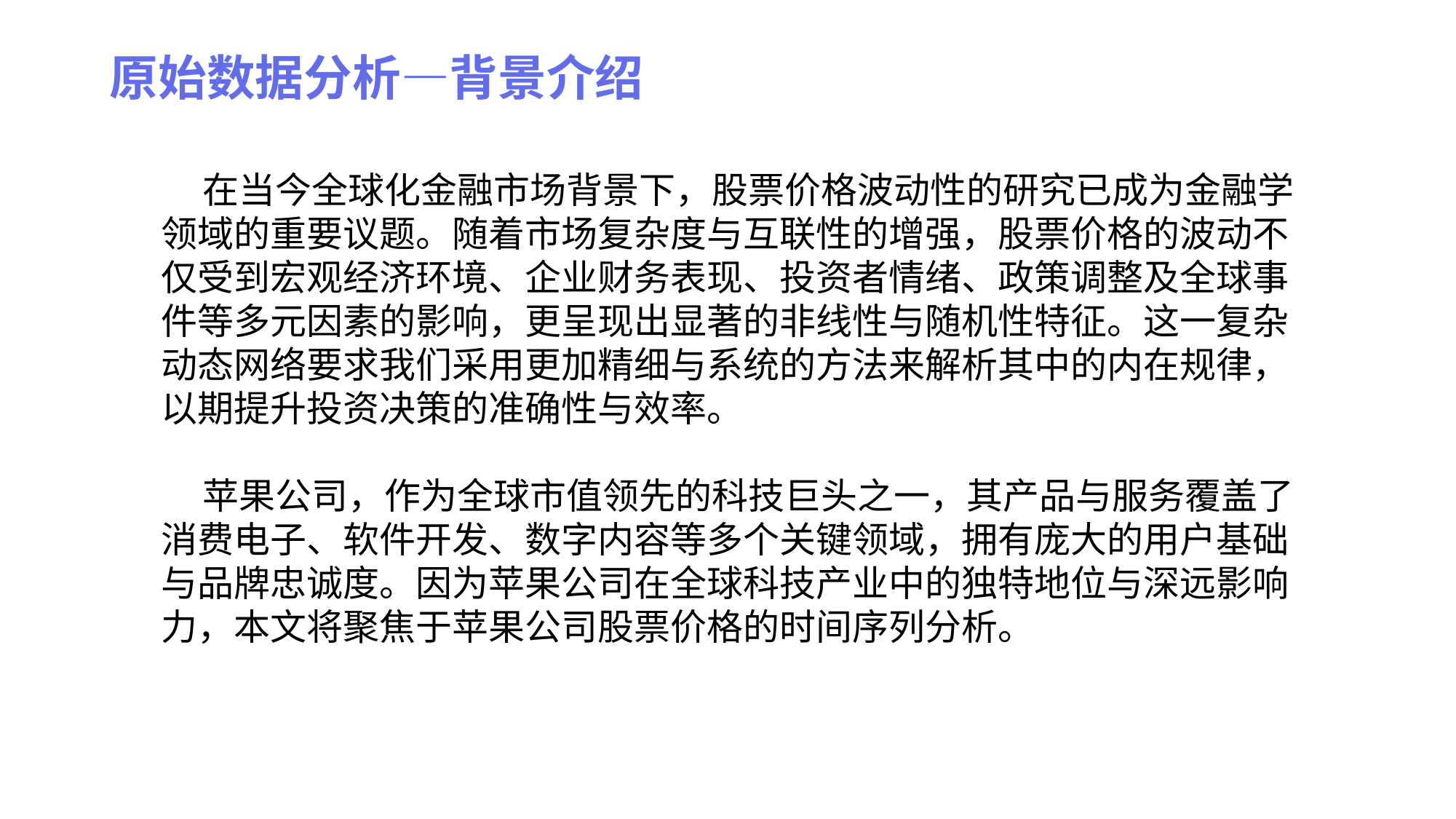

原始数据分析—背景介绍
    在当今全球化金融市场背景下，股票价格波动性的研究已成为金融学领域的重要议题。随着市场复杂度与互联性的增强，股票价格的波动不仅受到宏观经济环境、企业财务表现、投资者情绪、政策调整及全球事件等多元因素的影响，更呈现出显著的非线性与随机性特征。这一复杂动态网络要求我们采用更加精细与系统的方法来解析其中的内在规律，以期提升投资决策的准确性与效率。

    苹果公司，作为全球市值领先的科技巨头之一，其产品与服务覆盖了消费电子、软件开发、数字内容等多个关键领域，拥有庞大的用户基础与品牌忠诚度。因为苹果公司在全球科技产业中的独特地位与深远影响力，本文将聚焦于苹果公司股票价格的时间序列分析。
e7d195523061f1c074694c8bbf98be7b1e4b015d796375963FD28840057458461C7CA0DAD340D15583DEDFC2E3241C4F392EF3A8B4D067B40CF4F149DD7E51F346B0CAB1BCCF6DB2480C67273C6C9E4CE0F3004E5C3397E9DBB399E827F1A1B4315D31B4A1FB924AA6F0CE797FFD0048F7FA626F7785968C67936054B24ADCC2455D90D09048EC83